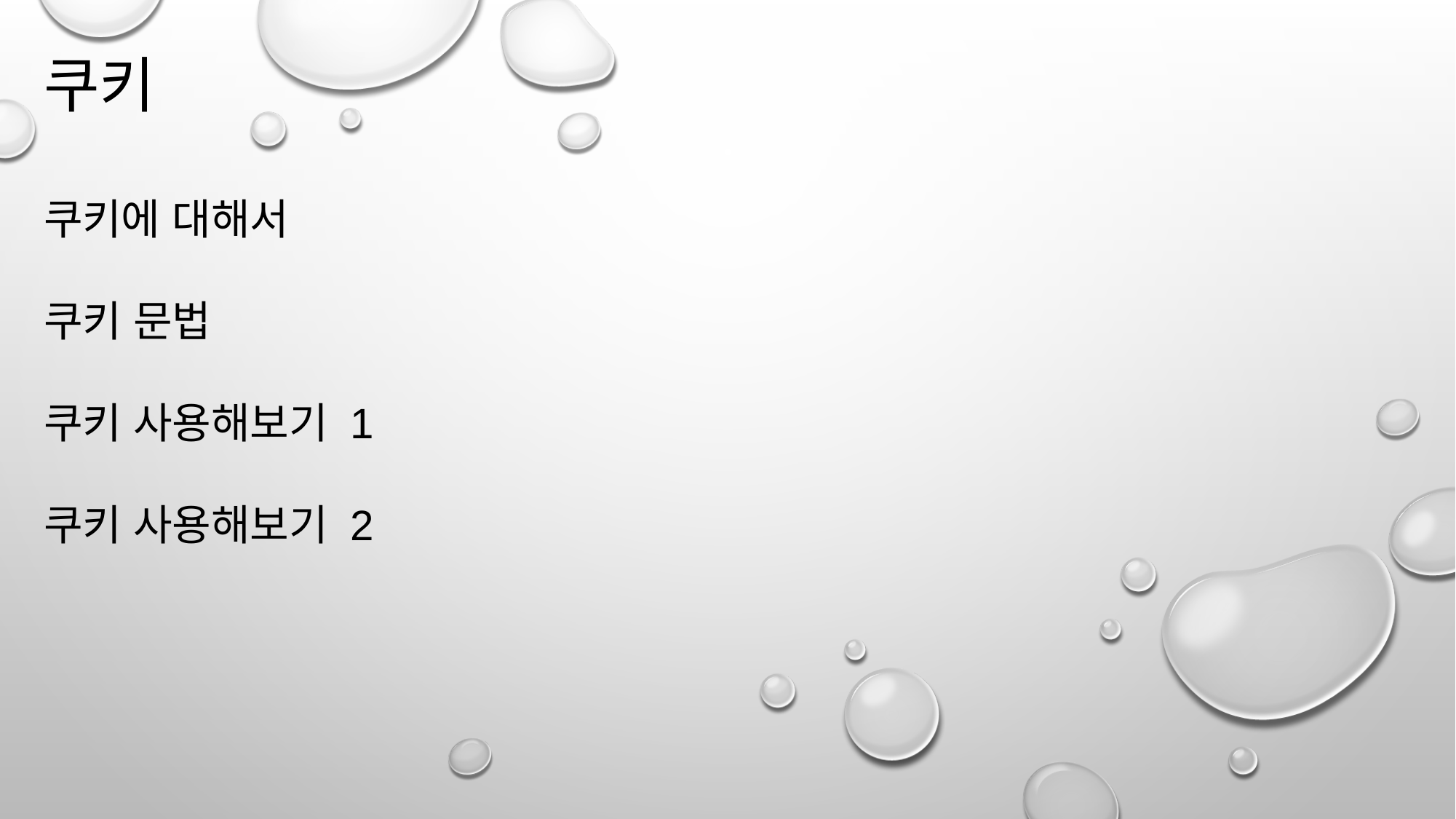

쿠키

쿠키에 대해서

쿠키 문법

쿠키 사용해보기 1

쿠키 사용해보기 2